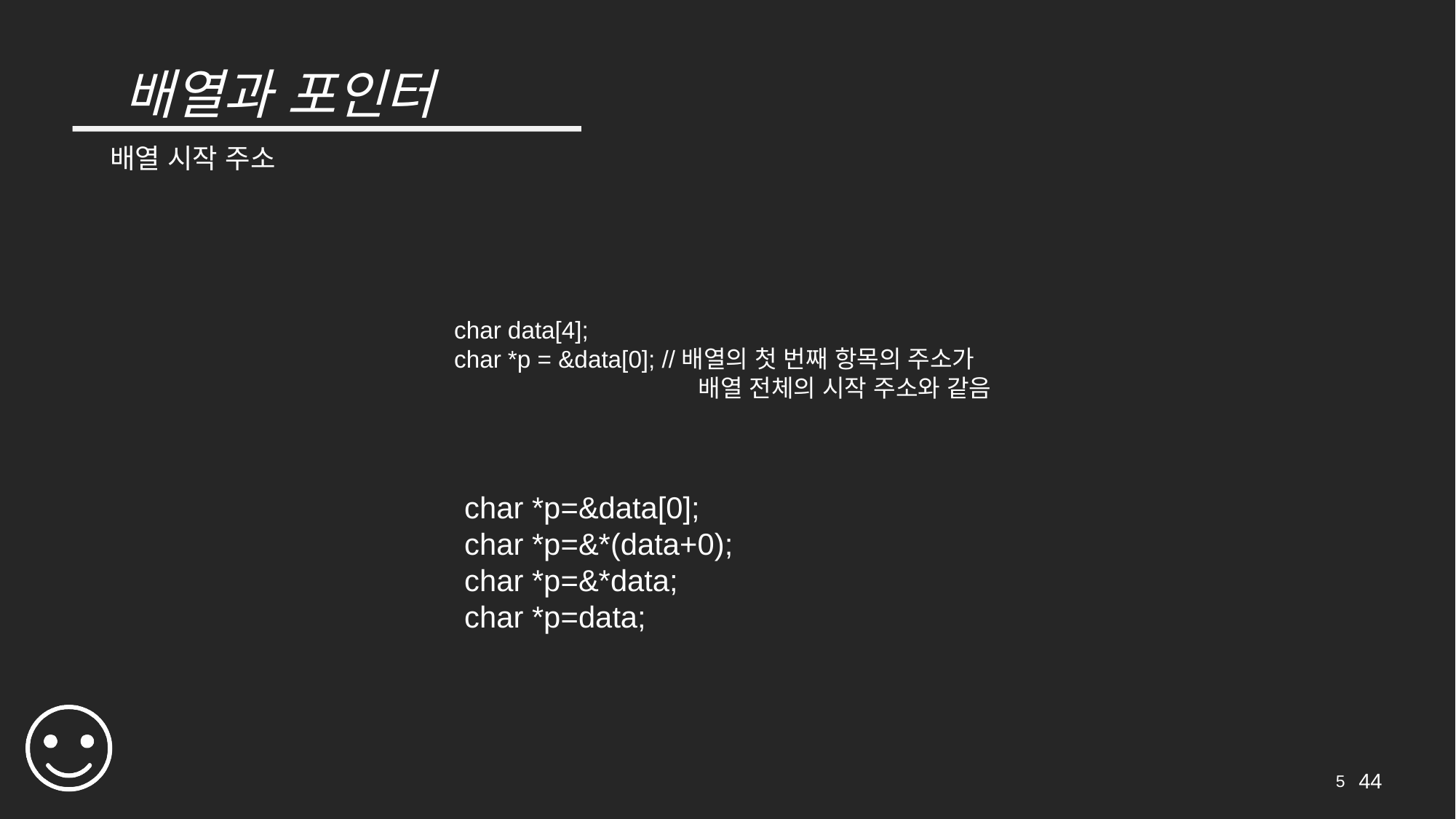

# 배열과 포인터

배열 시작 주소
char data[4];
char *p = &data[0]; //배열의 첫 번째 항목의 주소가
		   배열 전체의 시작 주소와 같음
char *p=&data[0];
char *p=&*(data+0);
char *p=&*data;
char *p=data;
5